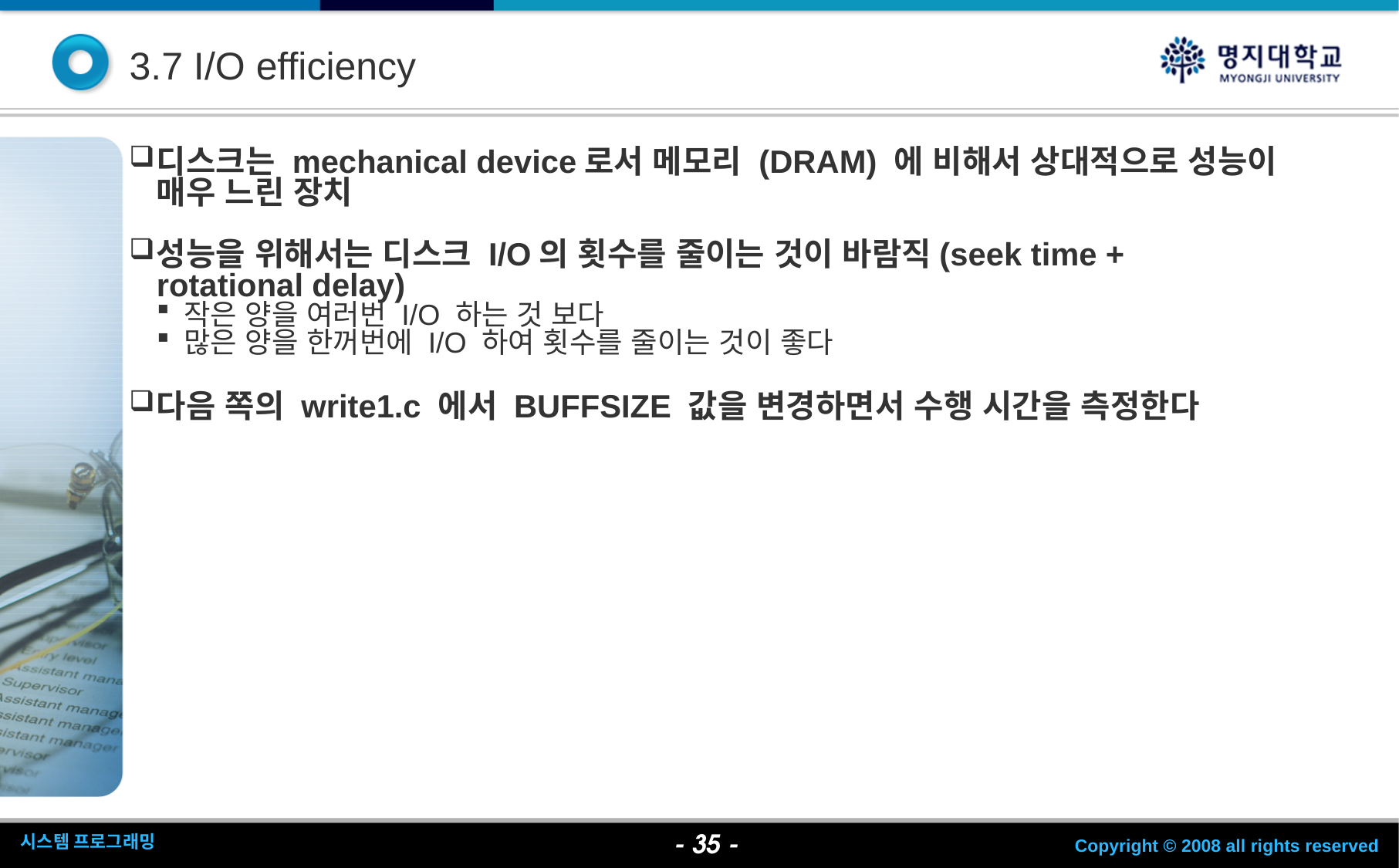

3.7 I/O efficiency
디스크는 mechanical device로서 메모리 (DRAM) 에 비해서 상대적으로 성능이 매우 느린 장치

성능을 위해서는 디스크 I/O의 횟수를 줄이는 것이 바람직(seek time + rotational delay)
작은 양을 여러번 I/O 하는 것 보다
많은 양을 한꺼번에 I/O 하여 횟수를 줄이는 것이 좋다

다음 쪽의 write1.c 에서 BUFFSIZE 값을 변경하면서 수행 시간을 측정한다
- 35 -